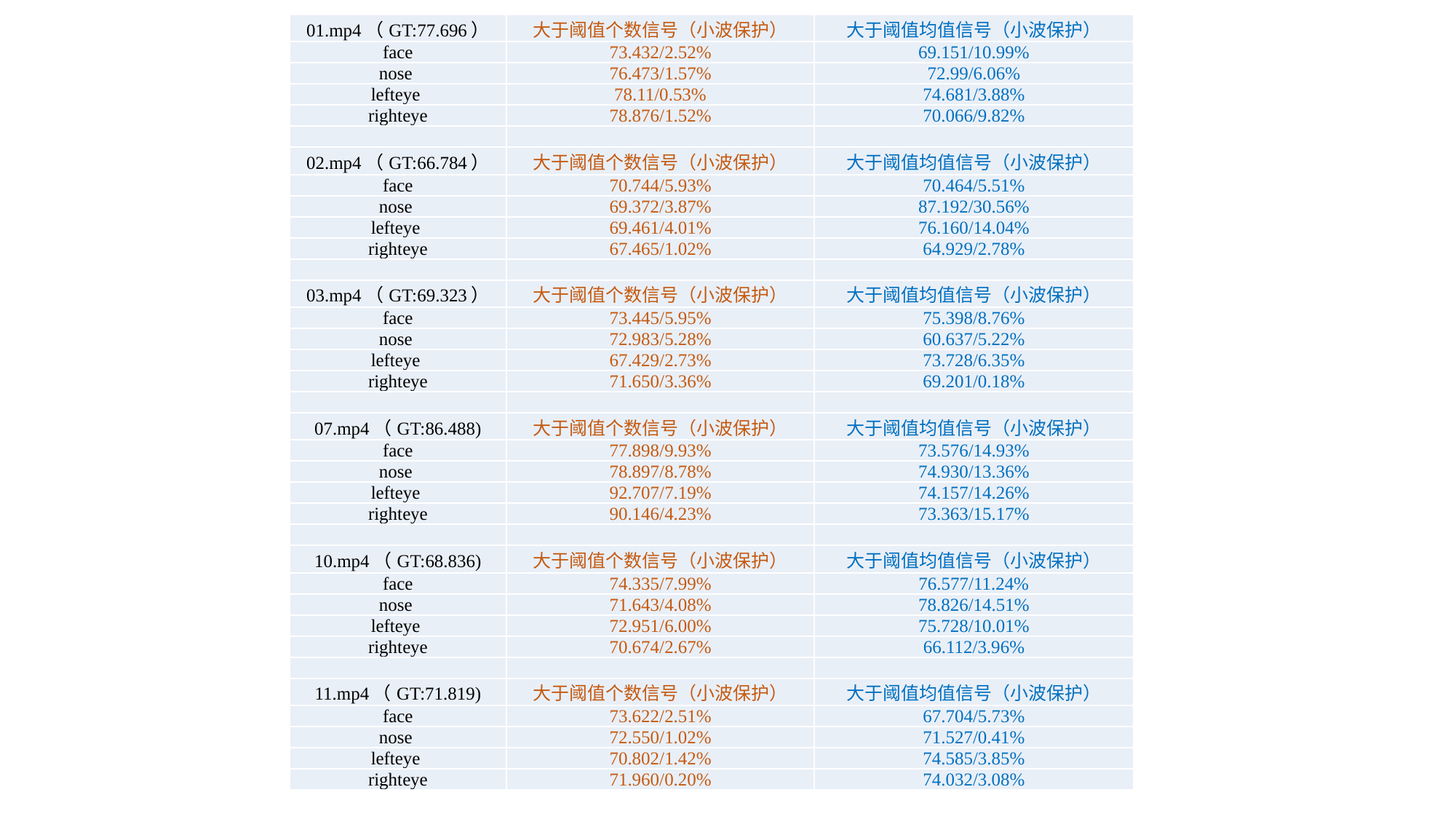

| 01.mp4（GT:77.696） | 大于阈值个数信号（小波保护） | 大于阈值均值信号（小波保护） |
| --- | --- | --- |
| face | 73.432/2.52% | 69.151/10.99% |
| nose | 76.473/1.57% | 72.99/6.06% |
| lefteye | 78.11/0.53% | 74.681/3.88% |
| righteye | 78.876/1.52% | 70.066/9.82% |
|  |  |  |
| 02.mp4（GT:66.784） | 大于阈值个数信号（小波保护） | 大于阈值均值信号（小波保护） |
| face | 70.744/5.93% | 70.464/5.51% |
| nose | 69.372/3.87% | 87.192/30.56% |
| lefteye | 69.461/4.01% | 76.160/14.04% |
| righteye | 67.465/1.02% | 64.929/2.78% |
|  |  |  |
| 03.mp4（GT:69.323） | 大于阈值个数信号（小波保护） | 大于阈值均值信号（小波保护） |
| face | 73.445/5.95% | 75.398/8.76% |
| nose | 72.983/5.28% | 60.637/5.22% |
| lefteye | 67.429/2.73% | 73.728/6.35% |
| righteye | 71.650/3.36% | 69.201/0.18% |
|  |  |  |
| 07.mp4（GT:86.488) | 大于阈值个数信号（小波保护） | 大于阈值均值信号（小波保护） |
| face | 77.898/9.93% | 73.576/14.93% |
| nose | 78.897/8.78% | 74.930/13.36% |
| lefteye | 92.707/7.19% | 74.157/14.26% |
| righteye | 90.146/4.23% | 73.363/15.17% |
|  |  |  |
| 10.mp4（GT:68.836) | 大于阈值个数信号（小波保护） | 大于阈值均值信号（小波保护） |
| face | 74.335/7.99% | 76.577/11.24% |
| nose | 71.643/4.08% | 78.826/14.51% |
| lefteye | 72.951/6.00% | 75.728/10.01% |
| righteye | 70.674/2.67% | 66.112/3.96% |
|  |  |  |
| 11.mp4（GT:71.819) | 大于阈值个数信号（小波保护） | 大于阈值均值信号（小波保护） |
| face | 73.622/2.51% | 67.704/5.73% |
| nose | 72.550/1.02% | 71.527/0.41% |
| lefteye | 70.802/1.42% | 74.585/3.85% |
| righteye | 71.960/0.20% | 74.032/3.08% |